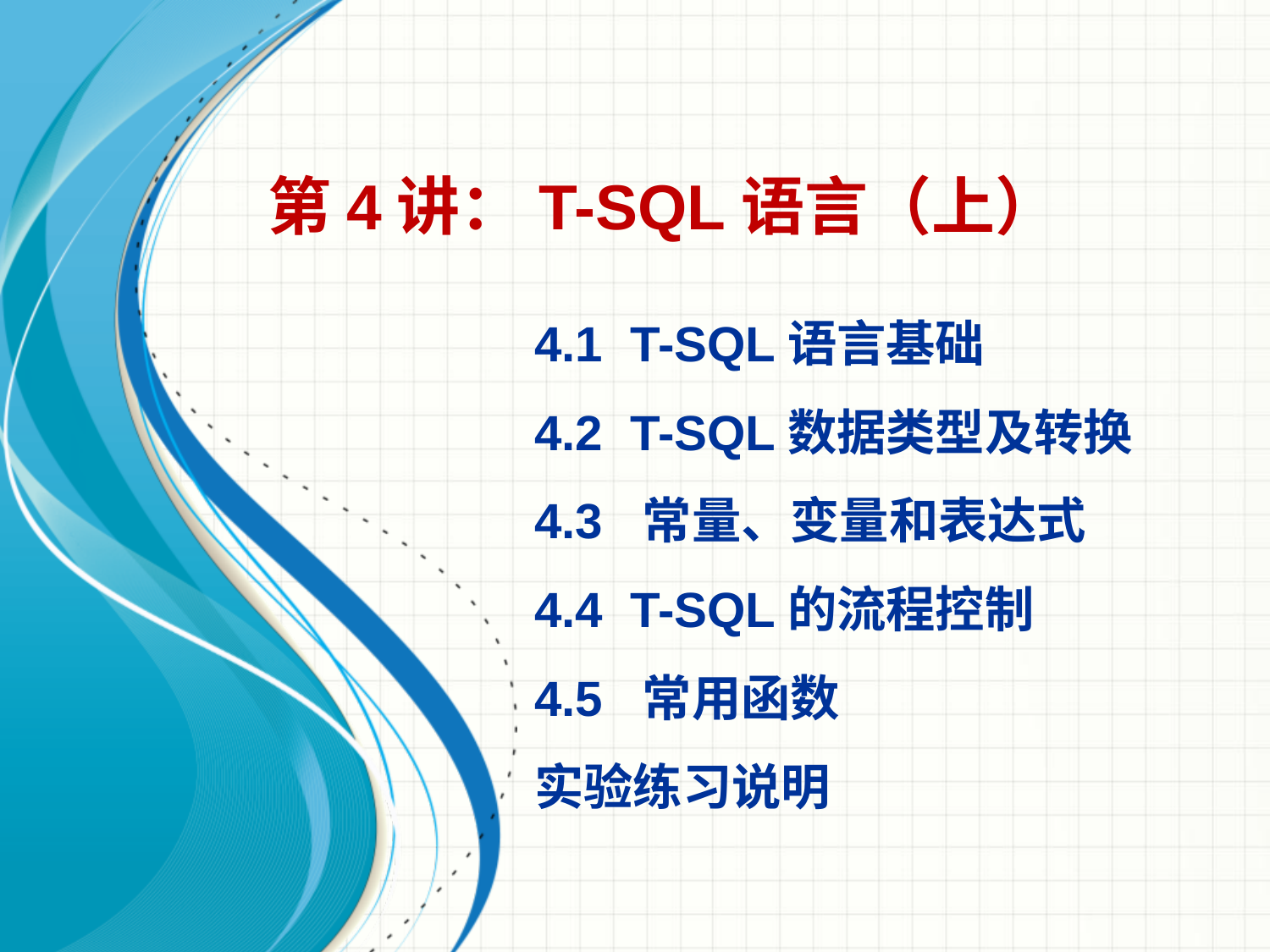

# 第4讲：T-SQL语言（上）
4.1  T-SQL语言基础
4.2  T-SQL数据类型及转换
4.3  常量、变量和表达式
4.4  T-SQL的流程控制
4.5  常用函数
实验练习说明